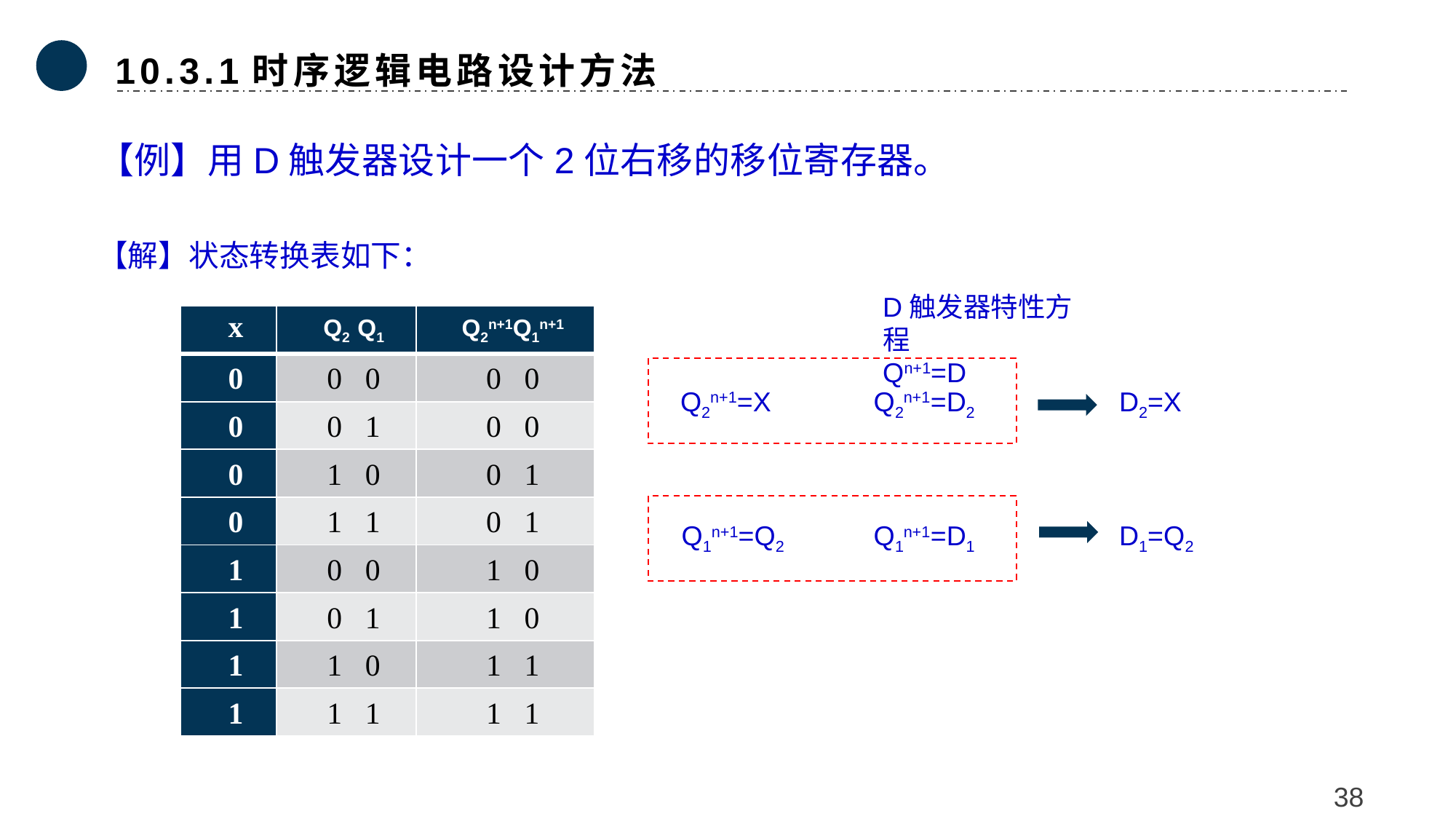

10.3.1时序逻辑电路设计方法

【例】用D触发器设计一个2位右移的移位寄存器。
【解】状态转换表如下：
D触发器特性方程
Qn+1=D
| x | Q2 Q1 | Q2n+1Q1n+1 |
| --- | --- | --- |
| 0 | 0 0 | 0 0 |
| 0 | 0 1 | 0 0 |
| 0 | 1 0 | 0 1 |
| 0 | 1 1 | 0 1 |
| 1 | 0 0 | 1 0 |
| 1 | 0 1 | 1 0 |
| 1 | 1 0 | 1 1 |
| 1 | 1 1 | 1 1 |

Q2n+1=X
Q2n+1=D2
D2=X

Q1n+1=Q2
Q1n+1=D1
D1=Q2